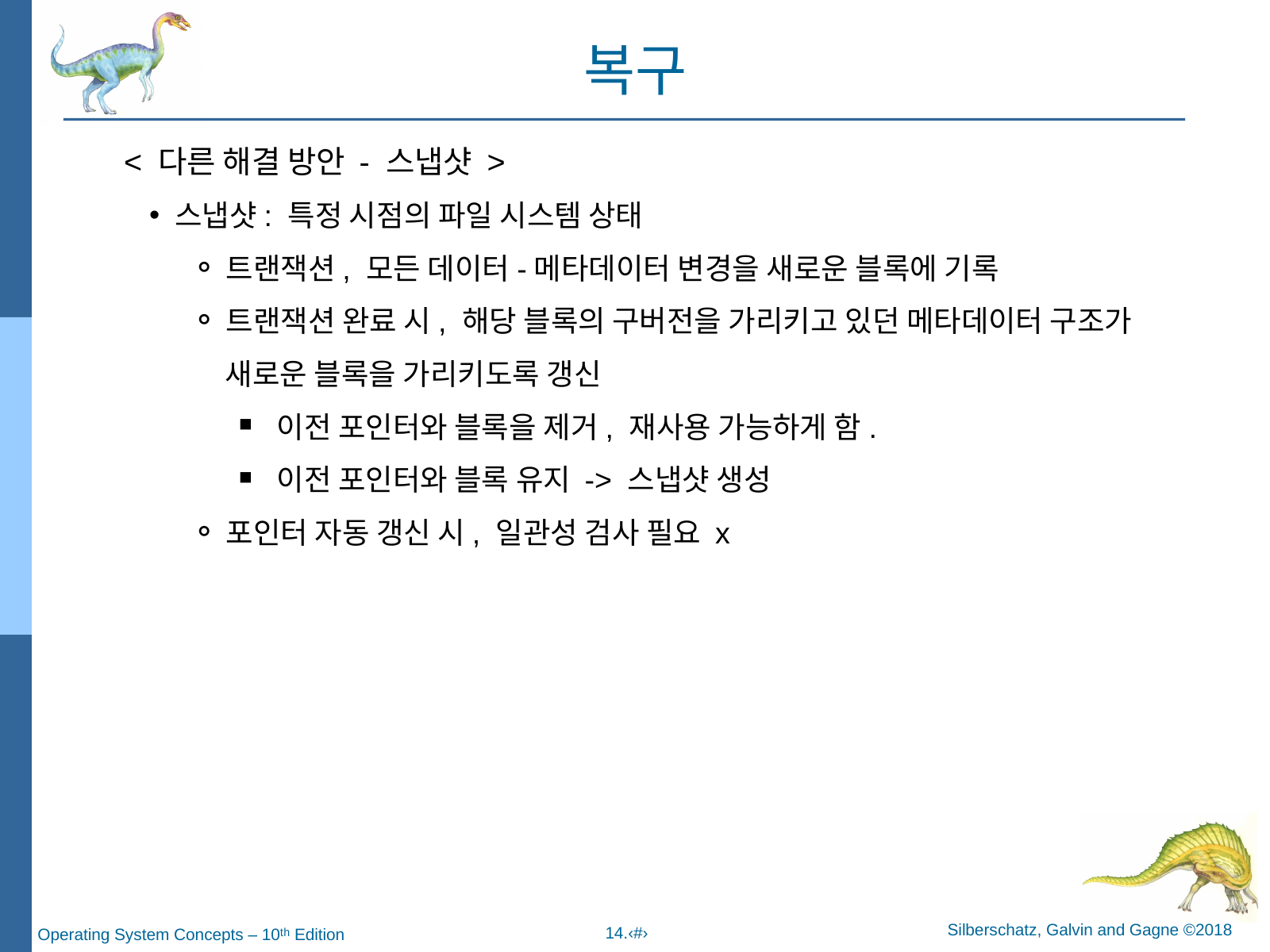

복구

< 다른 해결 방안 - 스냅샷 >
스냅샷: 특정 시점의 파일 시스템 상태
트랜잭션, 모든 데이터-메타데이터 변경을 새로운 블록에 기록
트랜잭션 완료 시, 해당 블록의 구버전을 가리키고 있던 메타데이터 구조가
              새로운 블록을 가리키도록 갱신
이전 포인터와 블록을 제거, 재사용 가능하게 함.
이전 포인터와 블록 유지 -> 스냅샷 생성
포인터 자동 갱신 시, 일관성 검사 필요 x

Silberschatz, Galvin and Gagne ©2018
14.‹#›
Operating System Concepts – 10ᵗʰ Edition